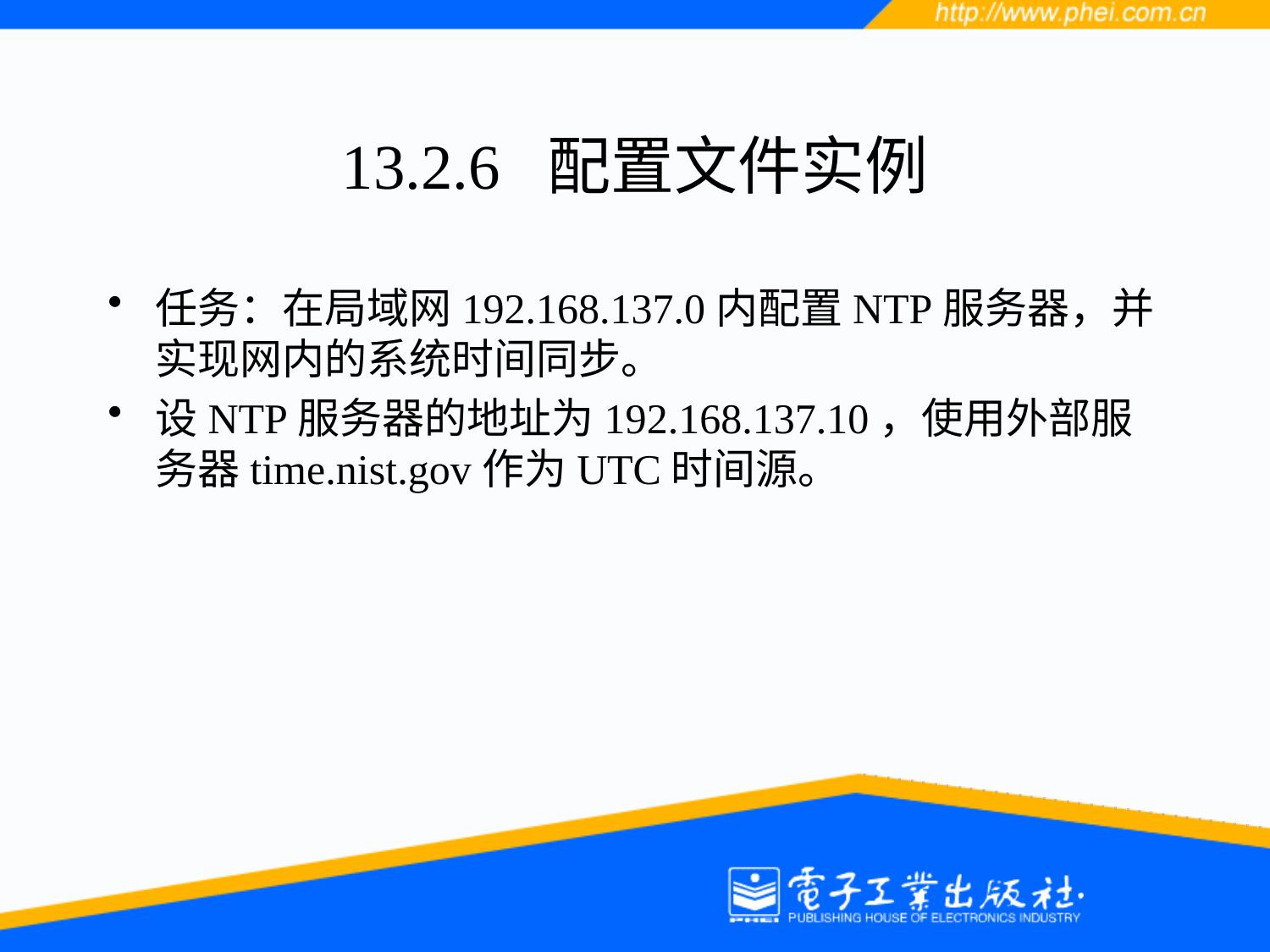

# 13.2.6  配置文件实例
任务：在局域网192.168.137.0内配置NTP服务器，并实现网内的系统时间同步。
设NTP服务器的地址为192.168.137.10，使用外部服务器time.nist.gov作为UTC时间源。